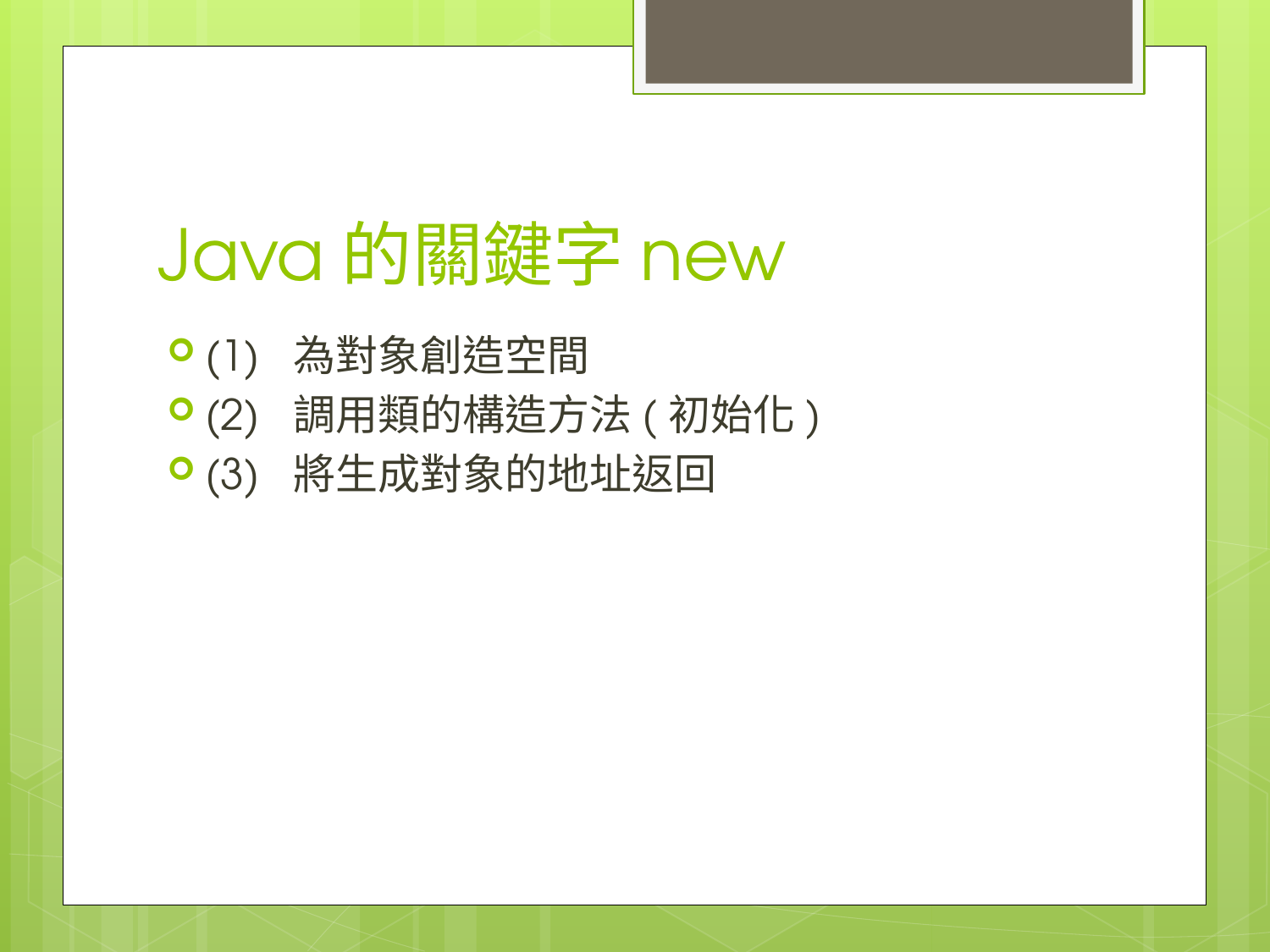

# Java的關鍵字new
(1)  為對象創造空間
(2)  調用類的構造方法(初始化)
(3)  將生成對象的地址返回